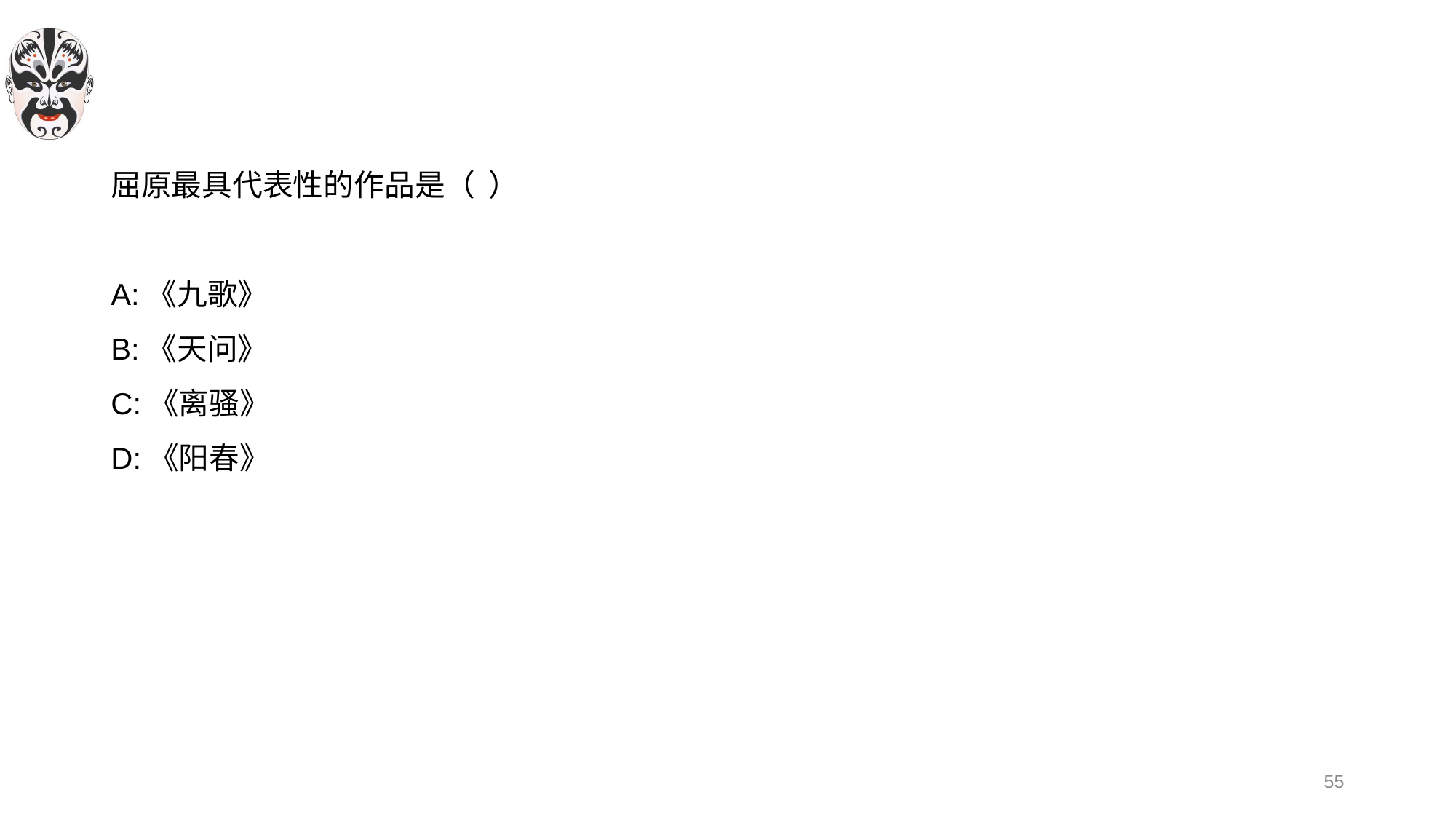

#
屈原最具代表性的作品是（  ）

A:《九歌》
B:《天问》
C:《离骚》
D:《阳春》

55